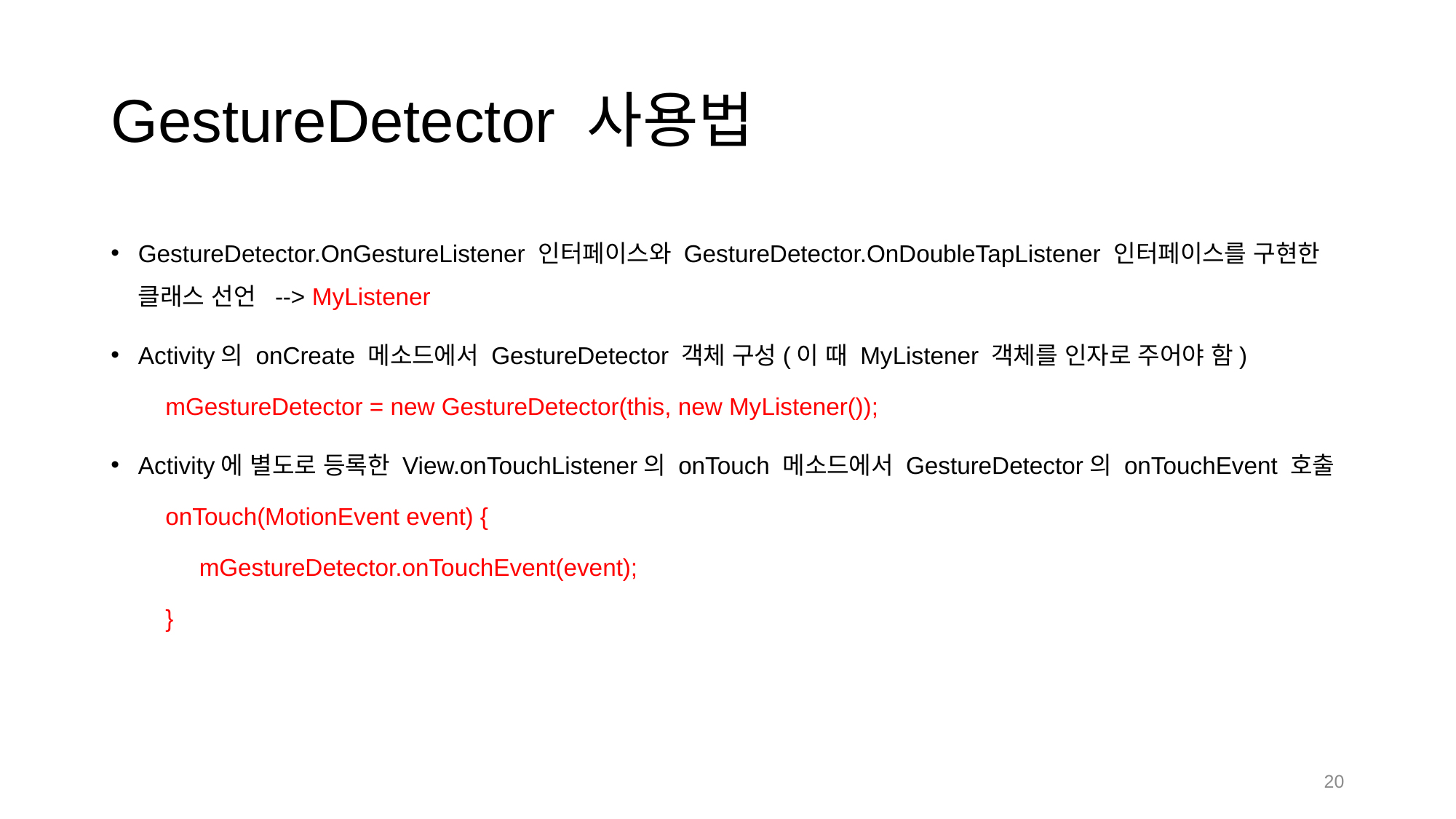

# GestureDetector 사용법
GestureDetector.OnGestureListener 인터페이스와 GestureDetector.OnDoubleTapListener 인터페이스를 구현한 클래스 선언  --> MyListener
Activity의 onCreate 메소드에서 GestureDetector 객체 구성(이 때 MyListener 객체를 인자로 주어야 함)
mGestureDetector = new GestureDetector(this, new MyListener());
Activity에 별도로 등록한 View.onTouchListener의 onTouch 메소드에서 GestureDetector의 onTouchEvent 호출
onTouch(MotionEvent event) {
     mGestureDetector.onTouchEvent(event);
}

20